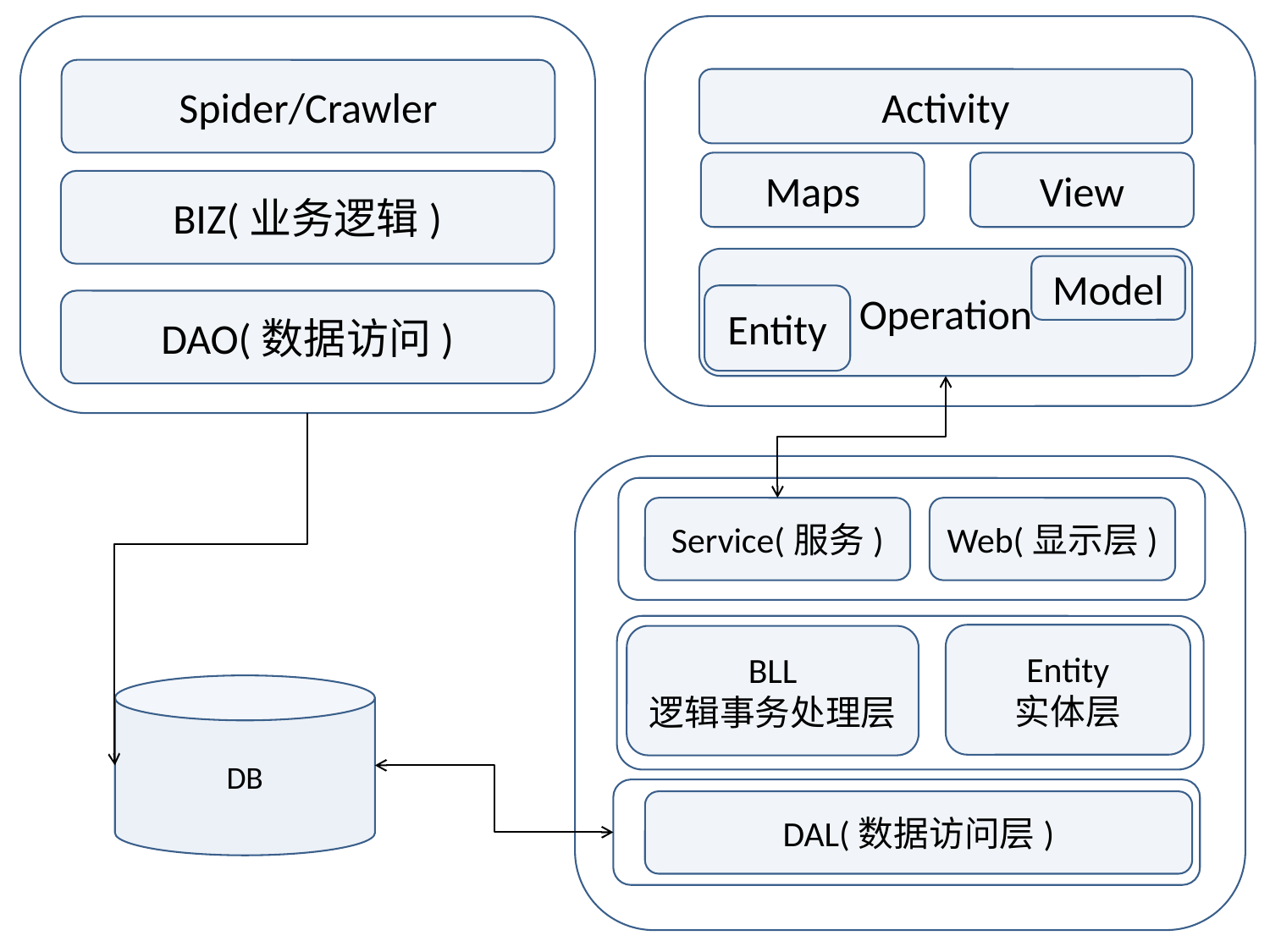

Spider/Crawler
Activity
Maps
View
BIZ(业务逻辑)
Operation
Model
Entity
DAO(数据访问)

Web(显示层)
Service(服务)

Entity
实体层
BLL
逻辑事务处理层

DAL(数据访问层)
DB